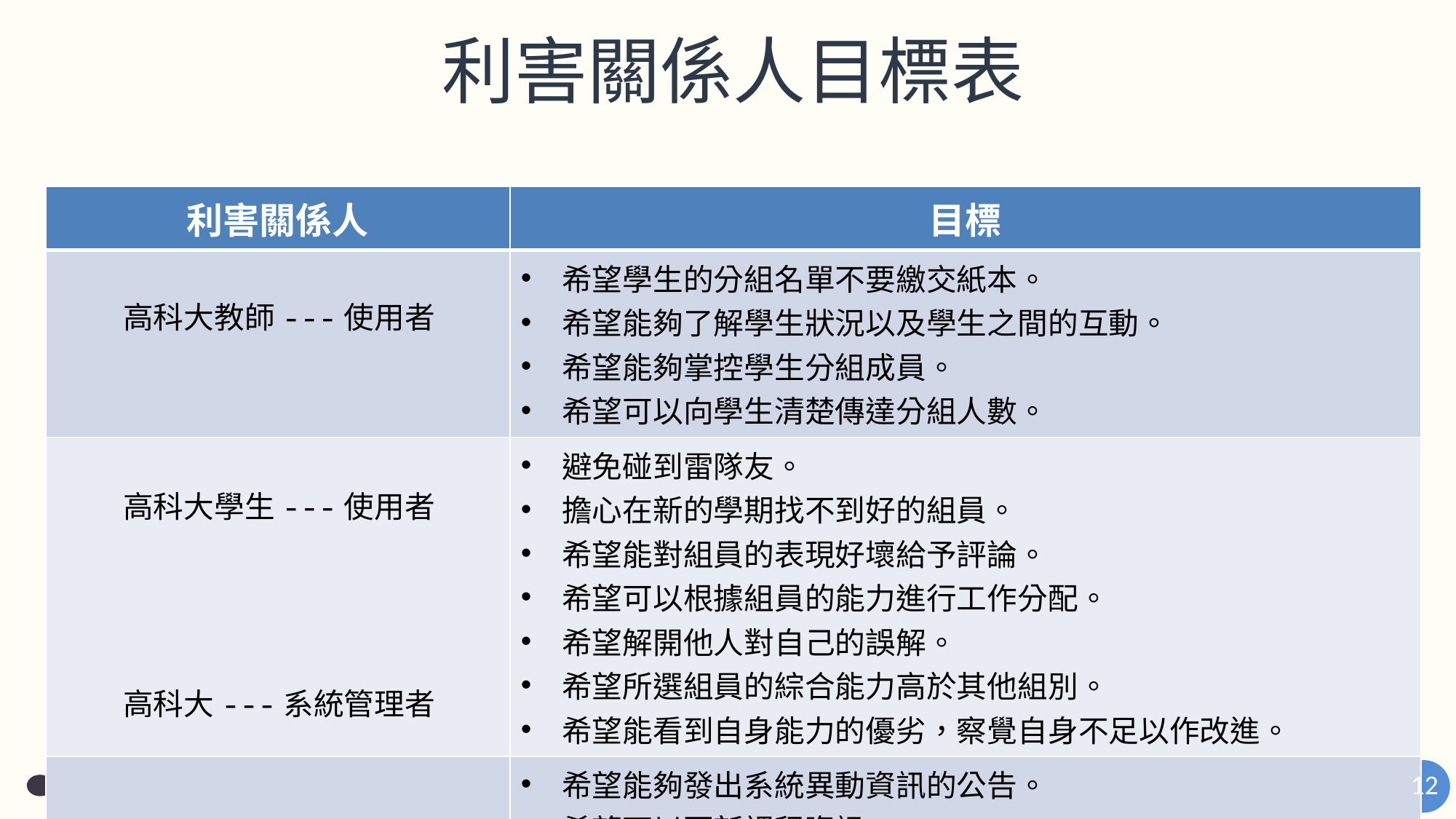

# 利害關係人目標表

| 利害關係人 | 目標 |
| --- | --- |
|  | 希望學生的分組名單不要繳交紙本。 希望能夠了解學生狀況以及學生之間的互動。 希望能夠掌控學生分組成員。 希望可以向學生清楚傳達分組人數。 |
|  | 避免碰到雷隊友。 擔心在新的學期找不到好的組員。 希望能對組員的表現好壞給予評論。 希望可以根據組員的能力進行工作分配。 希望解開他人對自己的誤解。 希望所選組員的綜合能力高於其他組別。 希望能看到自身能力的優劣，察覺自身不足以作改進。 |
|  | 希望能夠發出系統異動資訊的公告。 希望可以更新課程資訊。 |
高科大教師---使用者
高科大學生---使用者
高科大---系統管理者
12